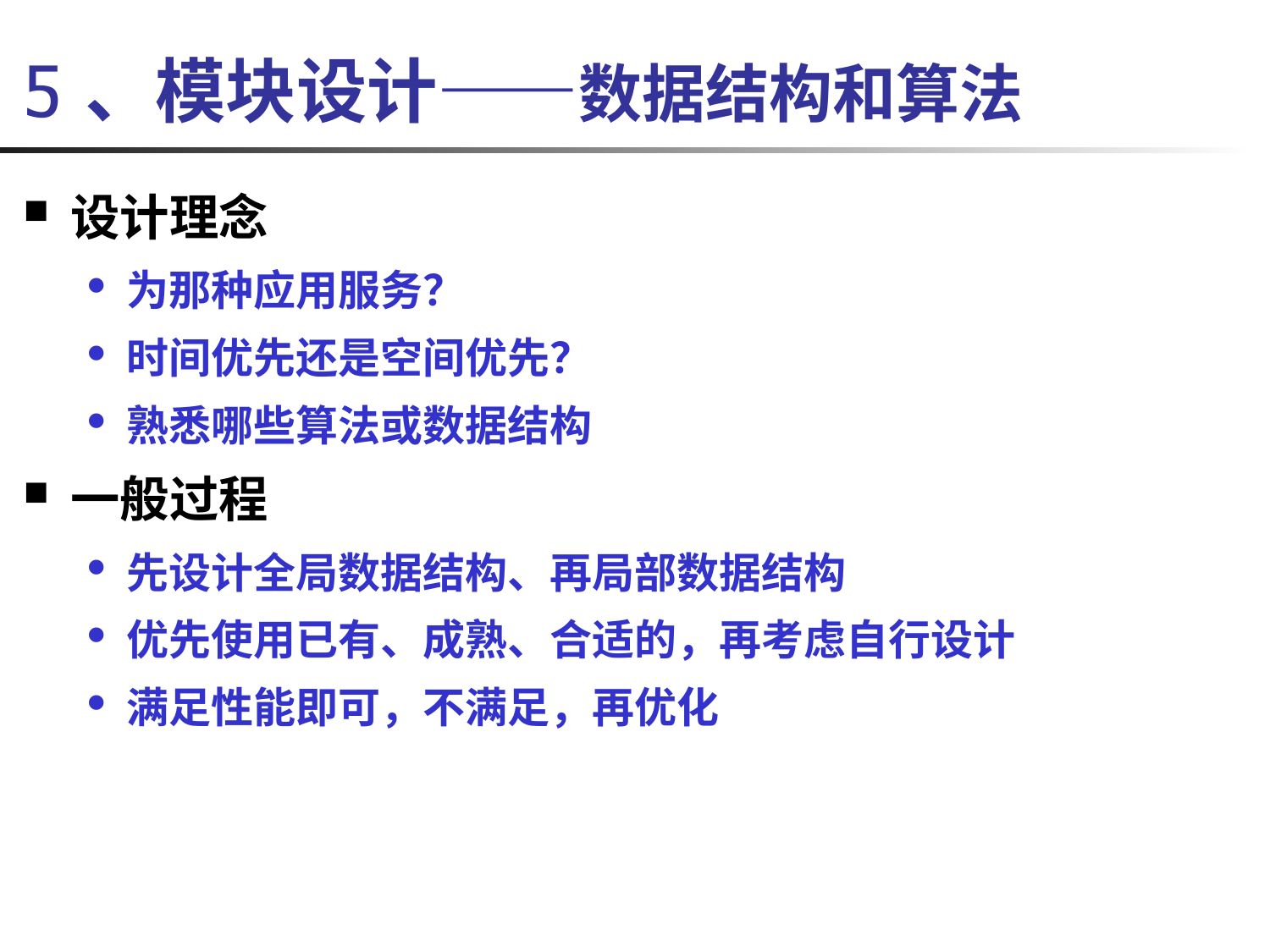

# 5、模块设计——数据结构和算法
设计理念
为那种应用服务？
时间优先还是空间优先？
熟悉哪些算法或数据结构
一般过程
先设计全局数据结构、再局部数据结构
优先使用已有、成熟、合适的，再考虑自行设计
满足性能即可，不满足，再优化

18